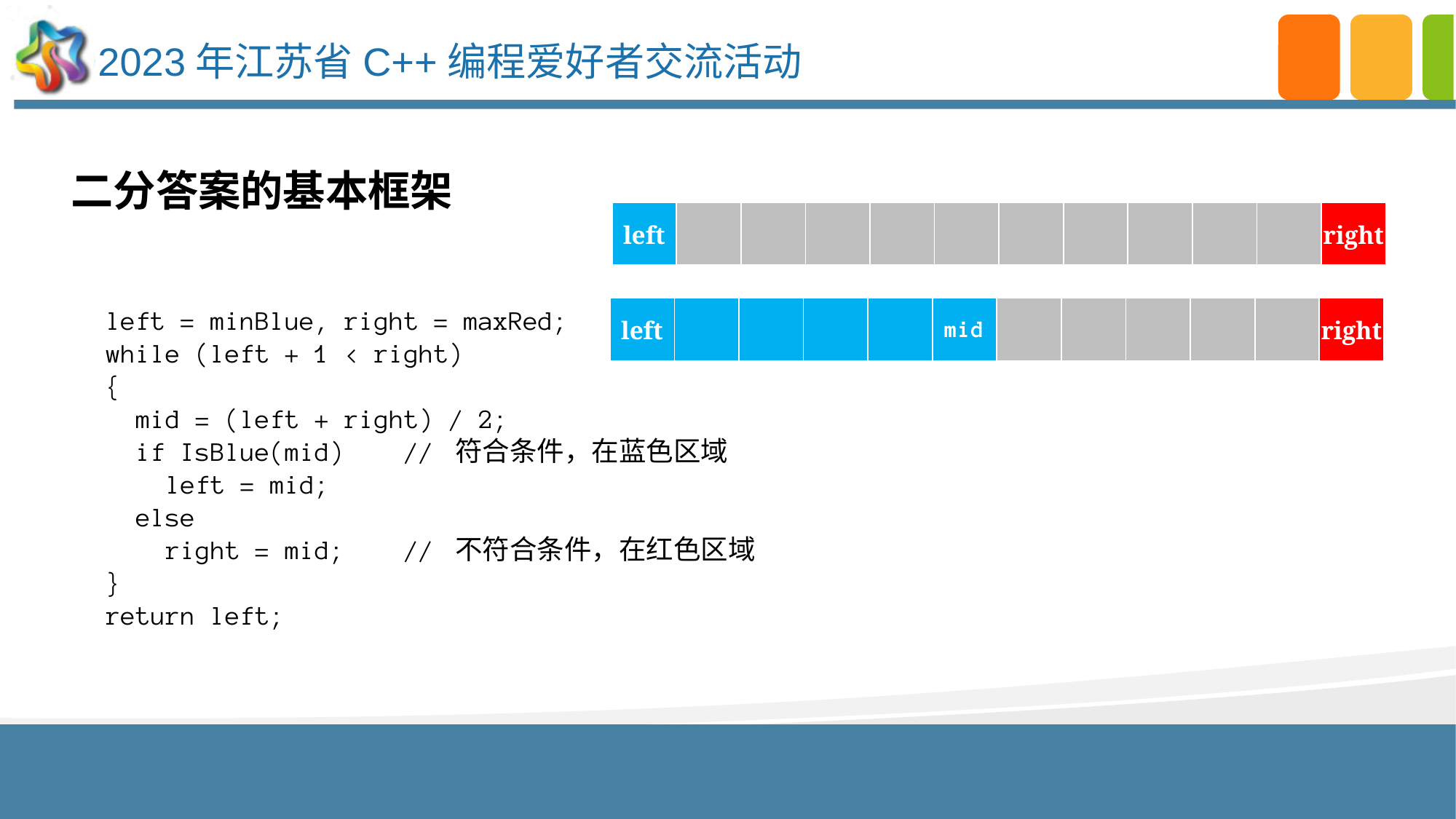

二分答案的基本框架
| left |  |  |  |  |  |  |  |  |  |  | right |
| --- | --- | --- | --- | --- | --- | --- | --- | --- | --- | --- | --- |

  left = minBlue, right = maxRed;
  while (left + 1 < right)
  {
    mid = (left + right) / 2;
    if IsBlue(mid) 	// 符合条件，在蓝色区域
      left = mid;
    else
      right = mid; 	// 不符合条件，在红色区域
  }
  return left;
| left |  |  |  |  | mid |  |  |  |  |  | right |
| --- | --- | --- | --- | --- | --- | --- | --- | --- | --- | --- | --- |